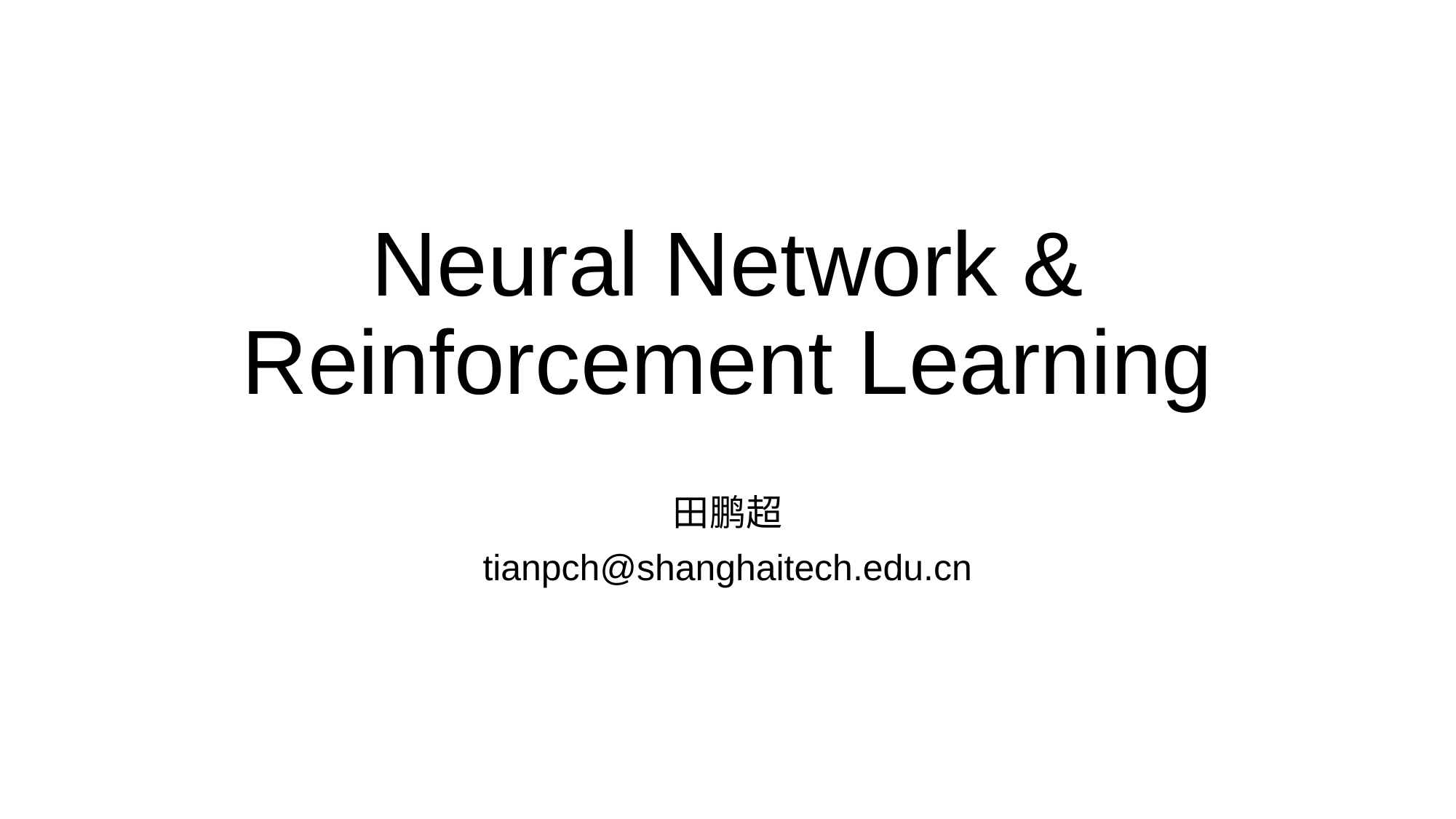

# Neural Network & Reinforcement Learning

田鹏超
tianpch@shanghaitech.edu.cn